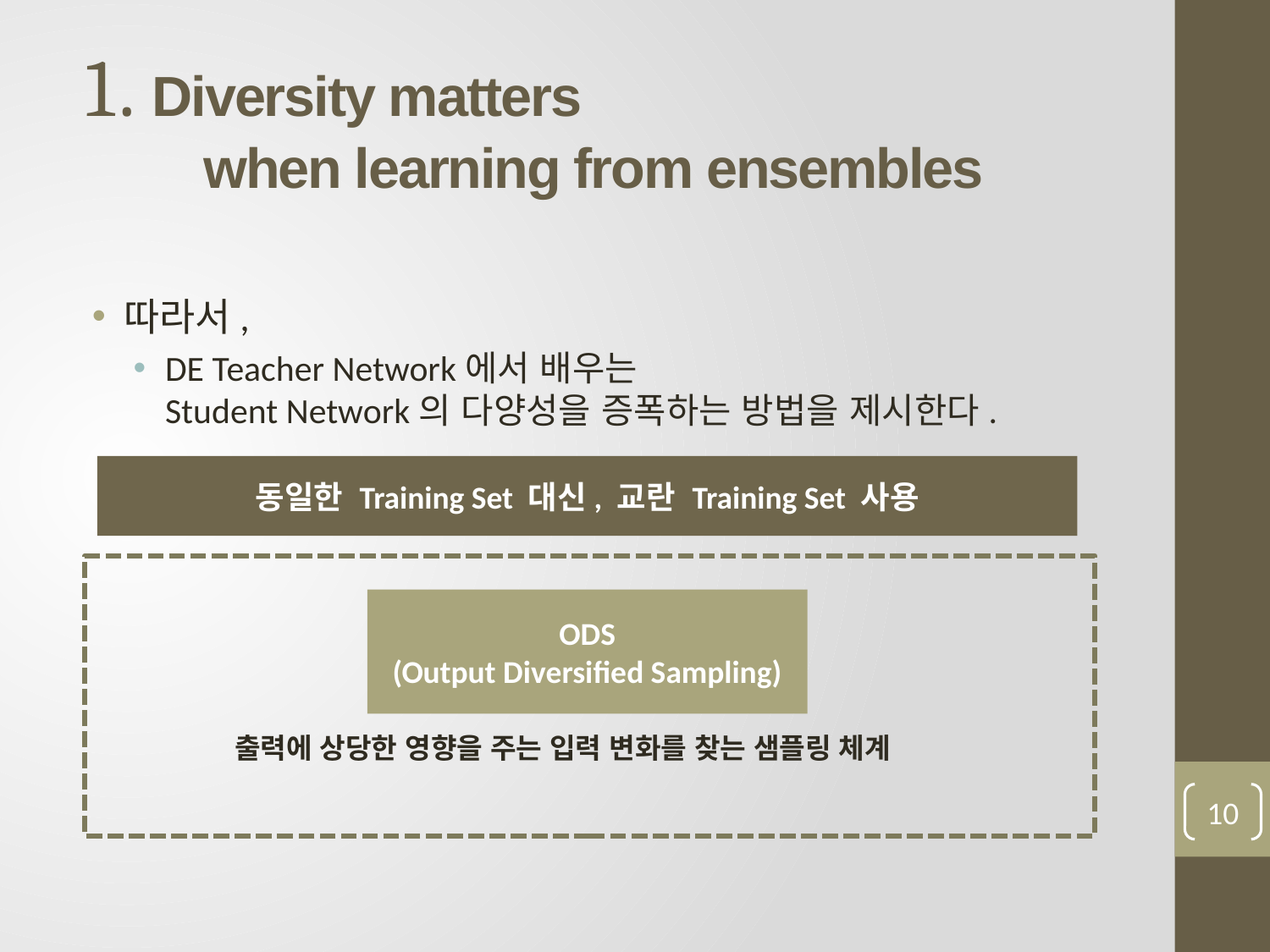

# 1. Diversity matters when learning from ensembles
따라서,
DE Teacher Network에서 배우는
Student Network의 다양성을 증폭하는 방법을 제시한다.
동일한 Training Set 대신, 교란 Training Set 사용

ODS
(Output Diversified Sampling)
출력에 상당한 영향을 주는 입력 변화를 찾는 샘플링 체계
10